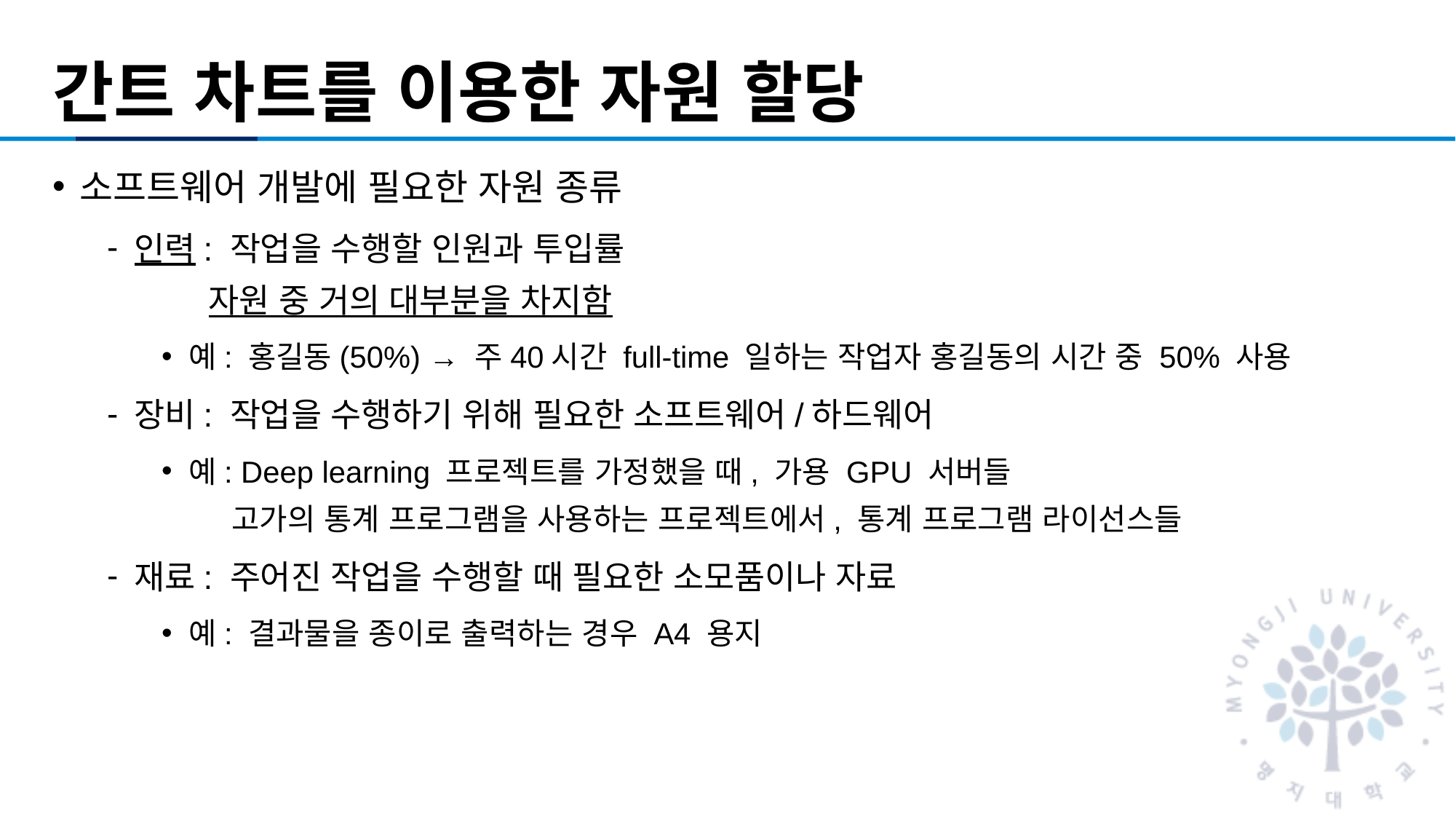

# 간트 차트를 이용한 자원 할당
소프트웨어 개발에 필요한 자원 종류
인력: 작업을 수행할 인원과 투입률
        자원 중 거의 대부분을 차지함
예: 홍길동(50%) → 주40시간 full-time 일하는 작업자 홍길동의 시간 중 50% 사용
장비: 작업을 수행하기 위해 필요한 소프트웨어/하드웨어
예: Deep learning 프로젝트를 가정했을 때, 가용 GPU 서버들
     고가의 통계 프로그램을 사용하는 프로젝트에서, 통계 프로그램 라이선스들
재료: 주어진 작업을 수행할 때 필요한 소모품이나 자료
예: 결과물을 종이로 출력하는 경우 A4 용지